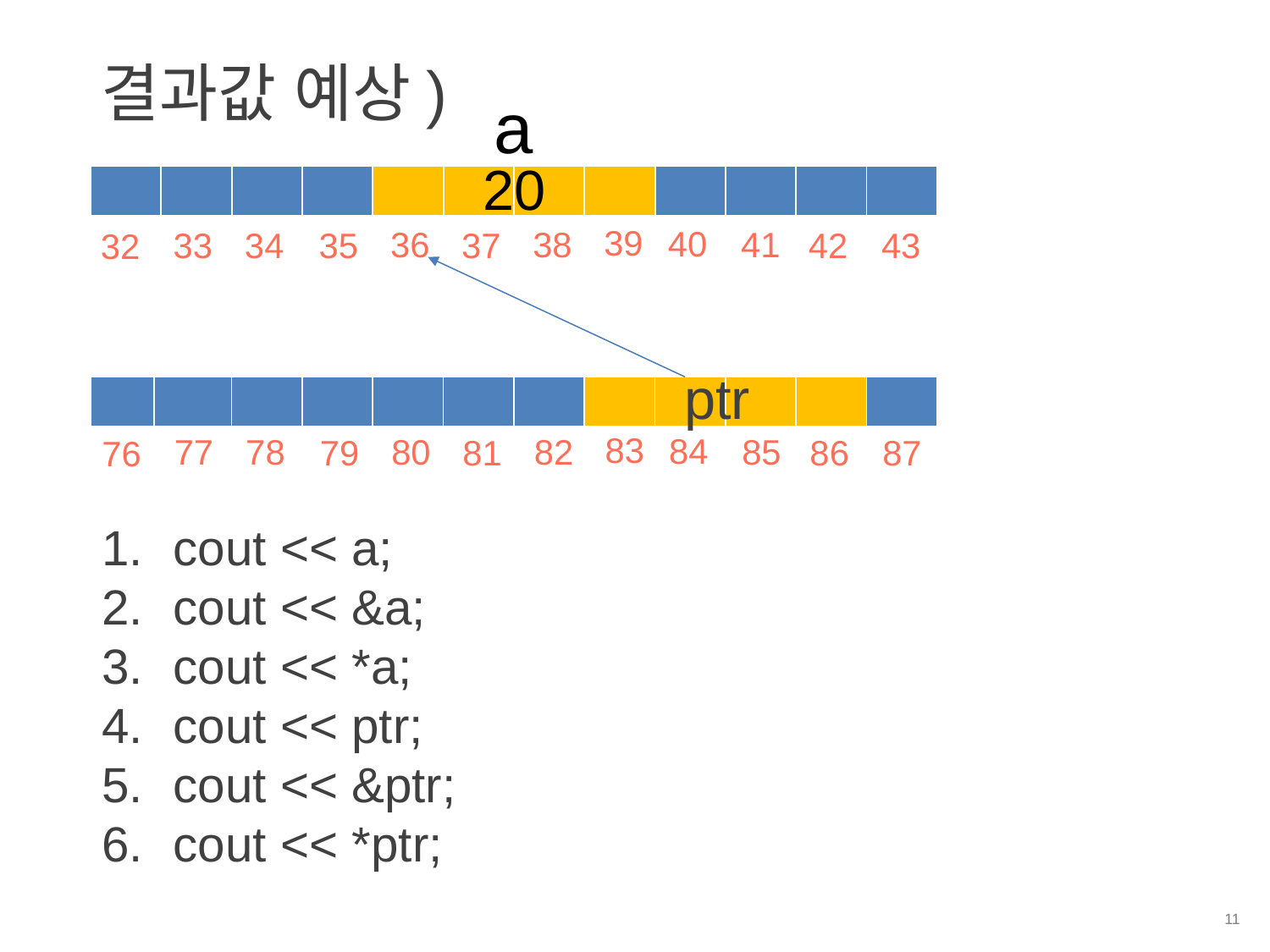

결과값 예상)
a
20
|  |  |  |  |  |  |  |  |  |  |  |  |
| --- | --- | --- | --- | --- | --- | --- | --- | --- | --- | --- | --- |
39
40
41
36
38
33
34
37
35
42
43
32
ptr
|  |  |  |  |  |  |  |  |  |  |  |  |
| --- | --- | --- | --- | --- | --- | --- | --- | --- | --- | --- | --- |
83
84
85
80
82
77
78
81
79
86
87
76
cout << a;
cout << &a;
cout << *a;
cout << ptr;
cout << &ptr;
cout << *ptr;